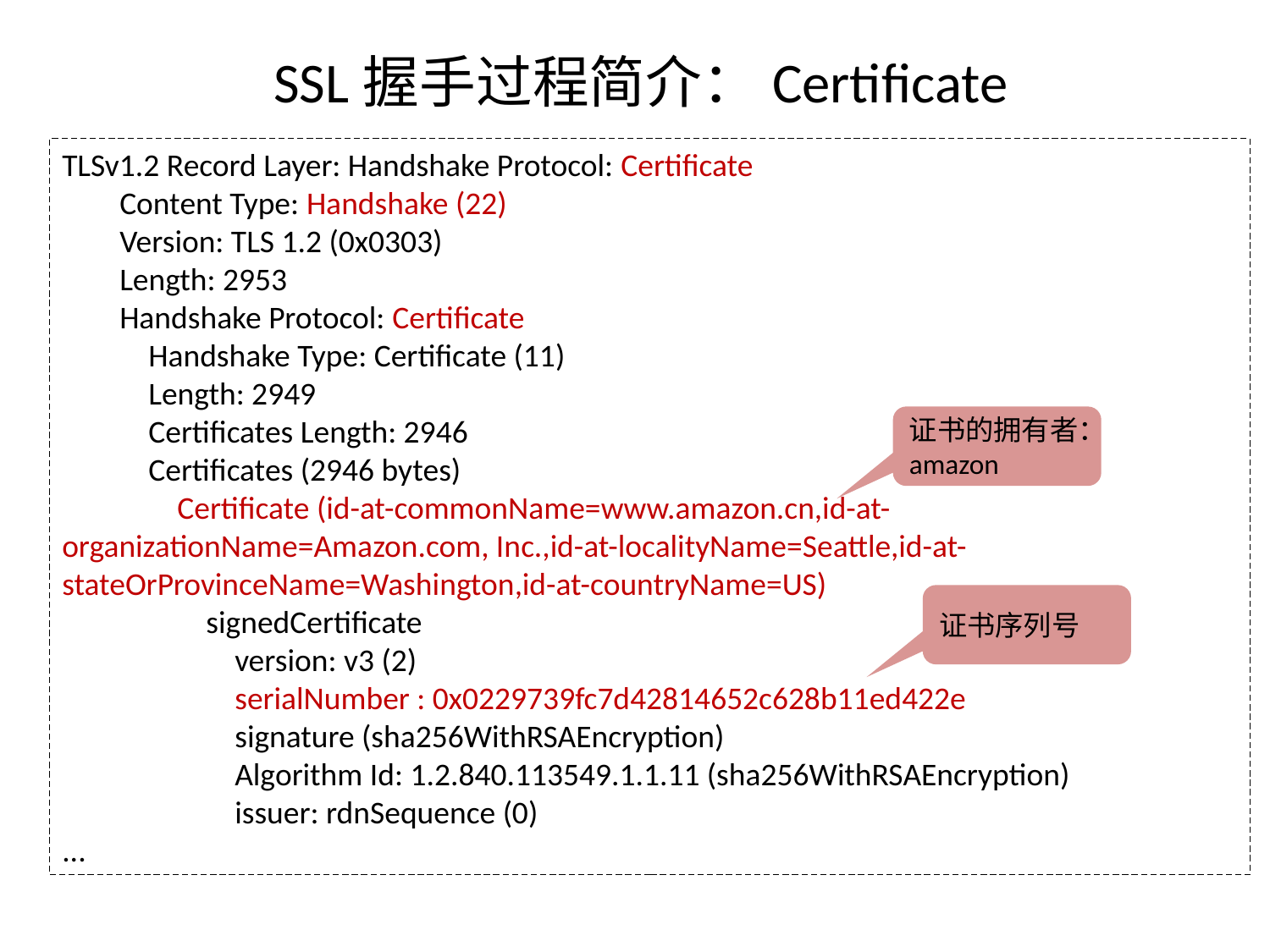

# SSL握手过程简介：Certificate
TLSv1.2 Record Layer: Handshake Protocol: Certificate
        Content Type: Handshake (22)
        Version: TLS 1.2 (0x0303)
        Length: 2953
        Handshake Protocol: Certificate
            Handshake Type: Certificate (11)
            Length: 2949
            Certificates Length: 2946
            Certificates (2946 bytes)
                Certificate (id-at-commonName=www.amazon.cn,id-at-organizationName=Amazon.com, Inc.,id-at-localityName=Seattle,id-at-stateOrProvinceName=Washington,id-at-countryName=US)
                    signedCertificate
                        version: v3 (2)
                        serialNumber : 0x0229739fc7d42814652c628b11ed422e
                        signature (sha256WithRSAEncryption)
                        Algorithm Id: 1.2.840.113549.1.1.11 (sha256WithRSAEncryption)
                        issuer: rdnSequence (0)
...
证书的拥有者：amazon
证书序列号